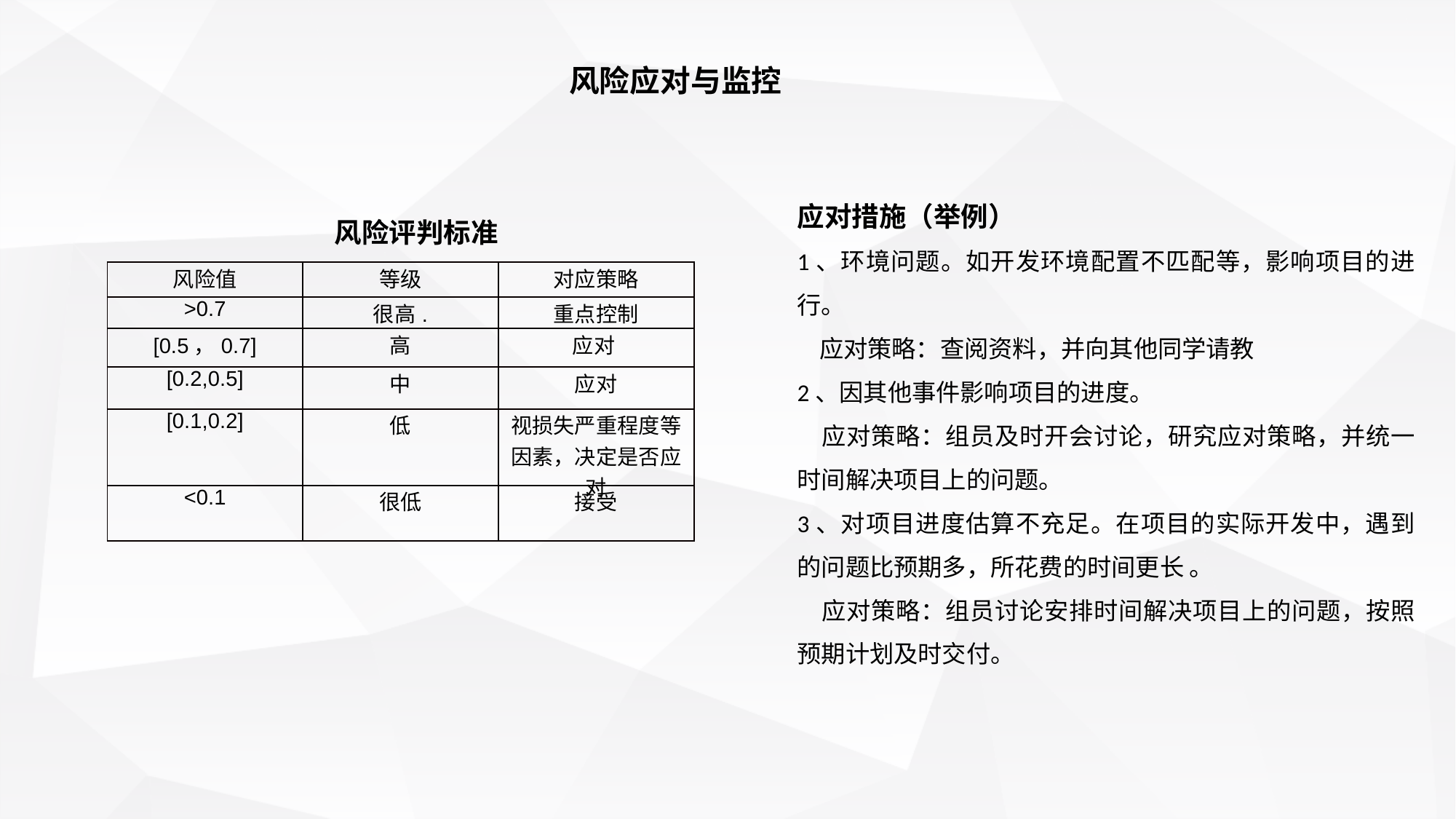

风险应对与监控
应对措施（举例）
1、环境问题。如开发环境配置不匹配等，影响项目的进行。
   应对策略：查阅资料，并向其他同学请教
2、因其他事件影响项目的进度。
   应对策略：组员及时开会讨论，研究应对策略，并统一时间解决项目上的问题。
3、对项目进度估算不充足。在项目的实际开发中，遇到的问题比预期多，所花费的时间更长 。
   应对策略：组员讨论安排时间解决项目上的问题，按照预期计划及时交付。
风险评判标准
| 风险值 | 等级 | 对应策略 |
| --- | --- | --- |
| >0.7 | 很高. | 重点控制 |
| [0.5，0.7] | 高 | 应对 |
| [0.2,0.5] | 中 | 应对 |
| [0.1,0.2] | 低 | 视损失严重程度等因素，决定是否应对 |
| <0.1 | 很低 | 接受 |